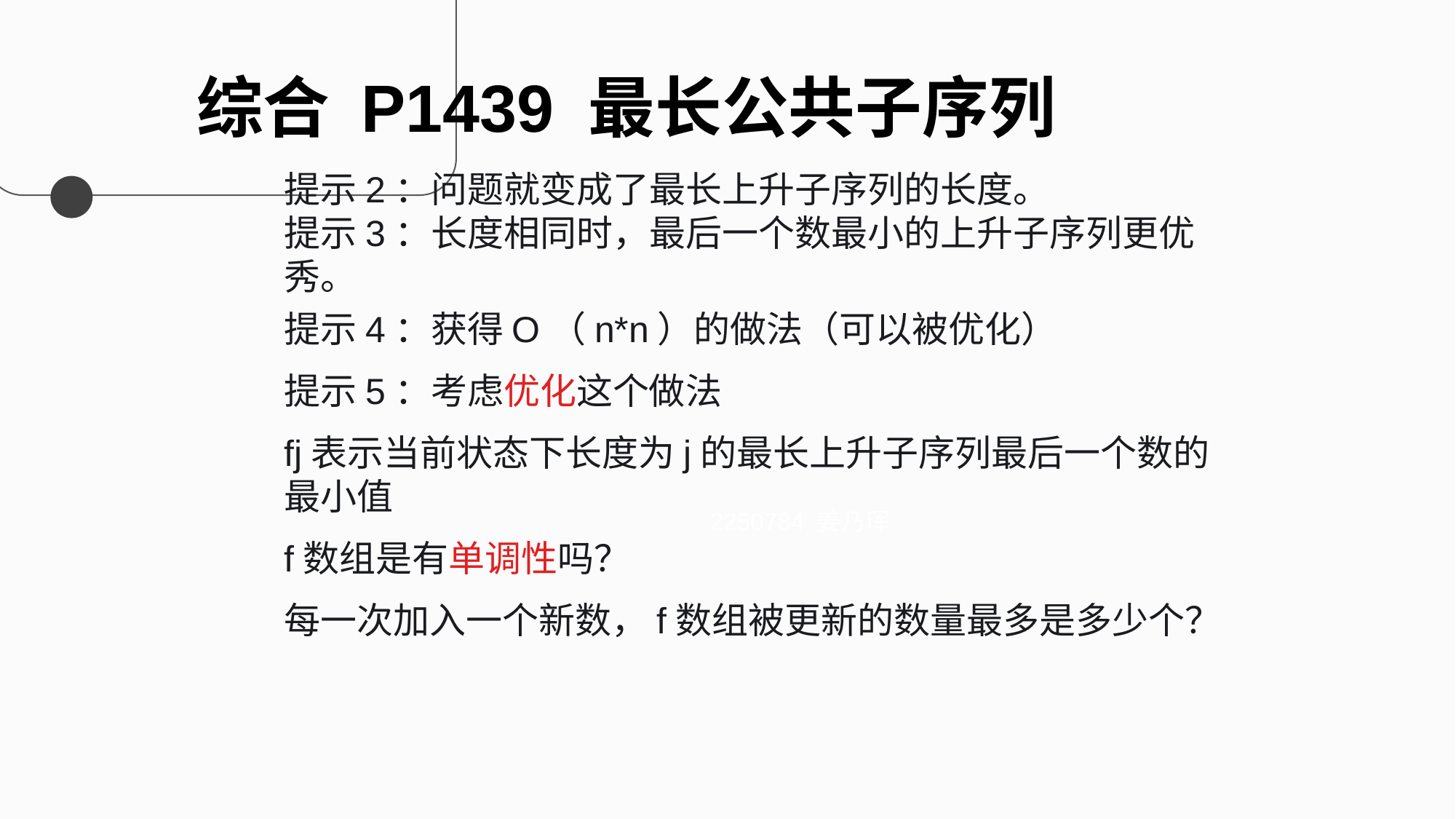

综合 P1439 最长公共子序列
提示2：问题就变成了最长上升子序列的长度。
提示3：长度相同时，最后一个数最小的上升子序列更优秀。
提示4：获得O（n*n）的做法（可以被优化）
提示5：考虑优化这个做法
fj表示当前状态下长度为j的最长上升子序列最后一个数的最小值
f数组是有单调性吗？
每一次加入一个新数，f数组被更新的数量最多是多少个？

2250784 姜乃珲